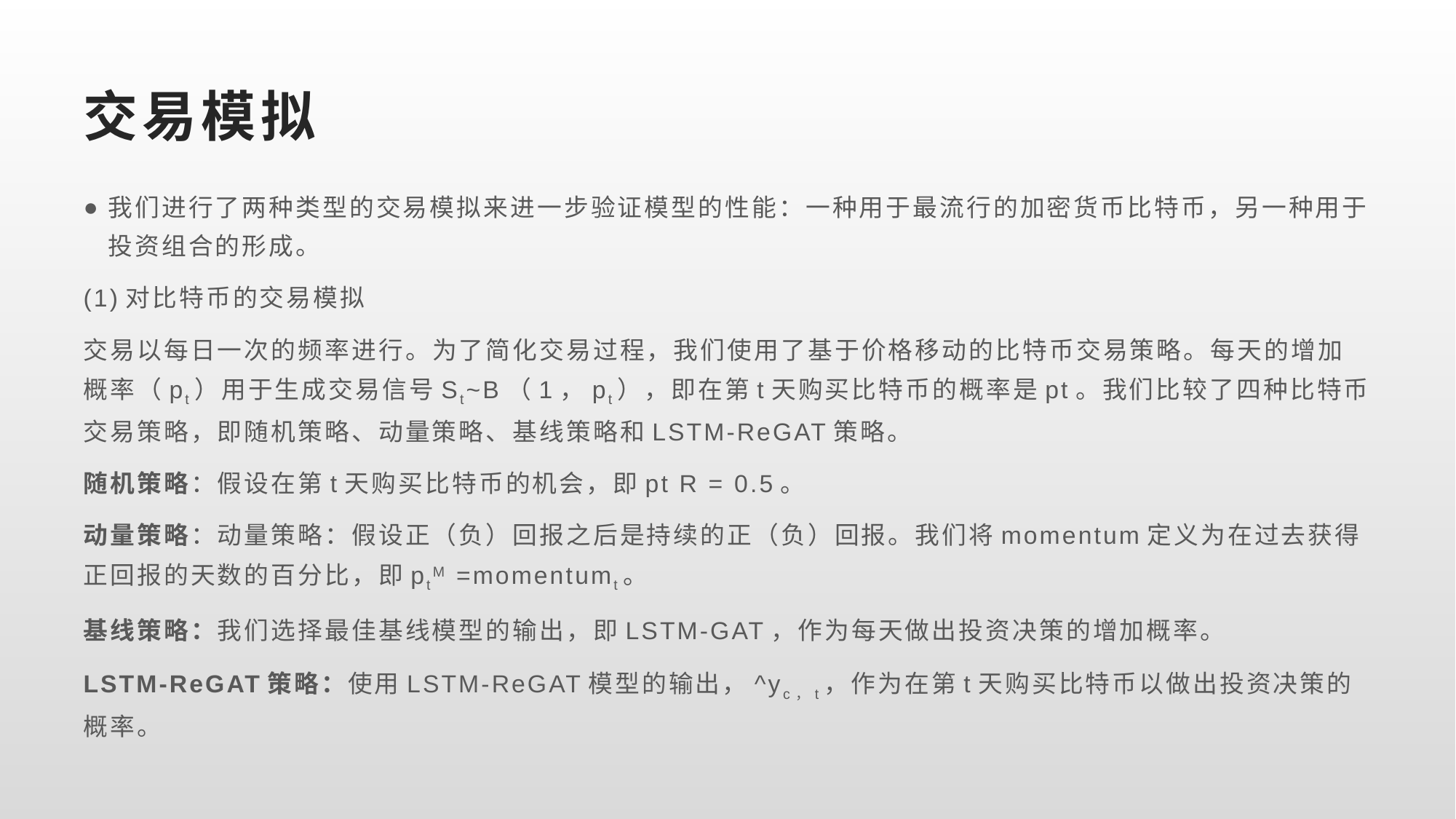

# 交易模拟
我们进行了两种类型的交易模拟来进一步验证模型的性能：一种用于最流行的加密货币比特币，另一种用于投资组合的形成。
(1)对比特币的交易模拟
交易以每日一次的频率进行。为了简化交易过程，我们使用了基于价格移动的比特币交易策略。每天的增加概率（pt）用于生成交易信号St~B（1，pt），即在第t天购买比特币的概率是pt。我们比较了四种比特币交易策略，即随机策略、动量策略、基线策略和LSTM-ReGAT策略。
随机策略：假设在第t天购买比特币的机会，即pt R = 0.5。
动量策略：动量策略：假设正（负）回报之后是持续的正（负）回报。我们将momentum定义为在过去获得正回报的天数的百分比，即ptM =momentumt。
基线策略：我们选择最佳基线模型的输出，即LSTM-GAT，作为每天做出投资决策的增加概率。
LSTM-ReGAT策略：使用LSTM-ReGAT模型的输出，^yc，t，作为在第t天购买比特币以做出投资决策的概率。